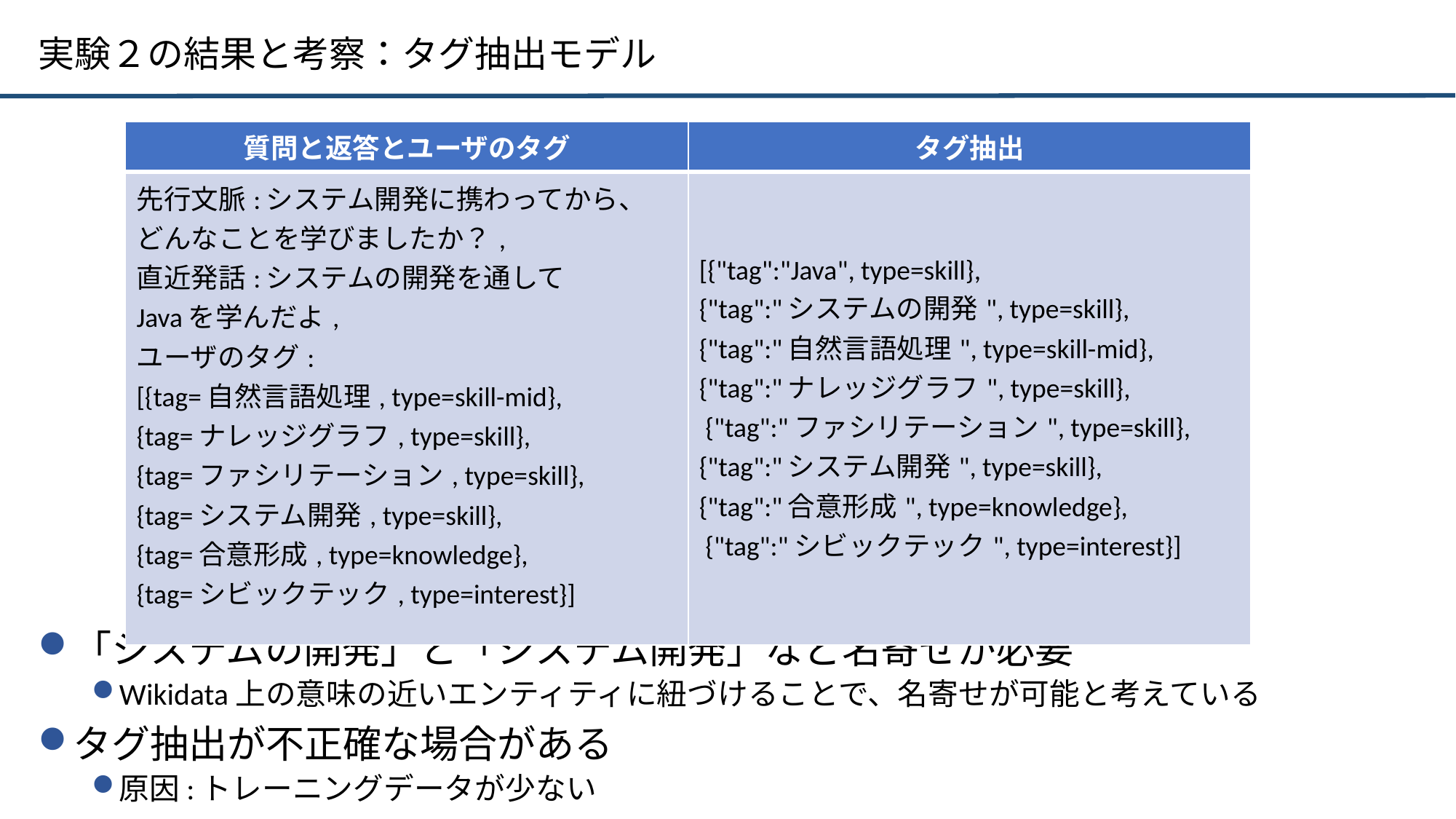

# 実験２の結果と考察：タグ抽出モデル

「システムの開発」と「システム開発」など名寄せが必要
Wikidata上の意味の近いエンティティに紐づけることで、名寄せが可能と考えている
タグ抽出が不正確な場合がある
原因:トレーニングデータが少ない
| 質問と返答とユーザのタグ | タグ抽出 |
| --- | --- |
| 先行文脈:システム開発に携わってから、 どんなことを学びましたか？, 直近発話:システムの開発を通して Javaを学んだよ, ユーザのタグ: [{tag=自然言語処理, type=skill-mid}, {tag=ナレッジグラフ, type=skill}, {tag=ファシリテーション, type=skill}, {tag=システム開発, type=skill}, {tag=合意形成, type=knowledge}, {tag=シビックテック, type=interest}] | [{"tag":"Java", type=skill}, {"tag":"システムの開発", type=skill}, {"tag":"自然言語処理", type=skill-mid}, {"tag":"ナレッジグラフ", type=skill}, {"tag":"ファシリテーション", type=skill}, {"tag":"システム開発", type=skill}, {"tag":"合意形成", type=knowledge}, {"tag":"シビックテック", type=interest}] |